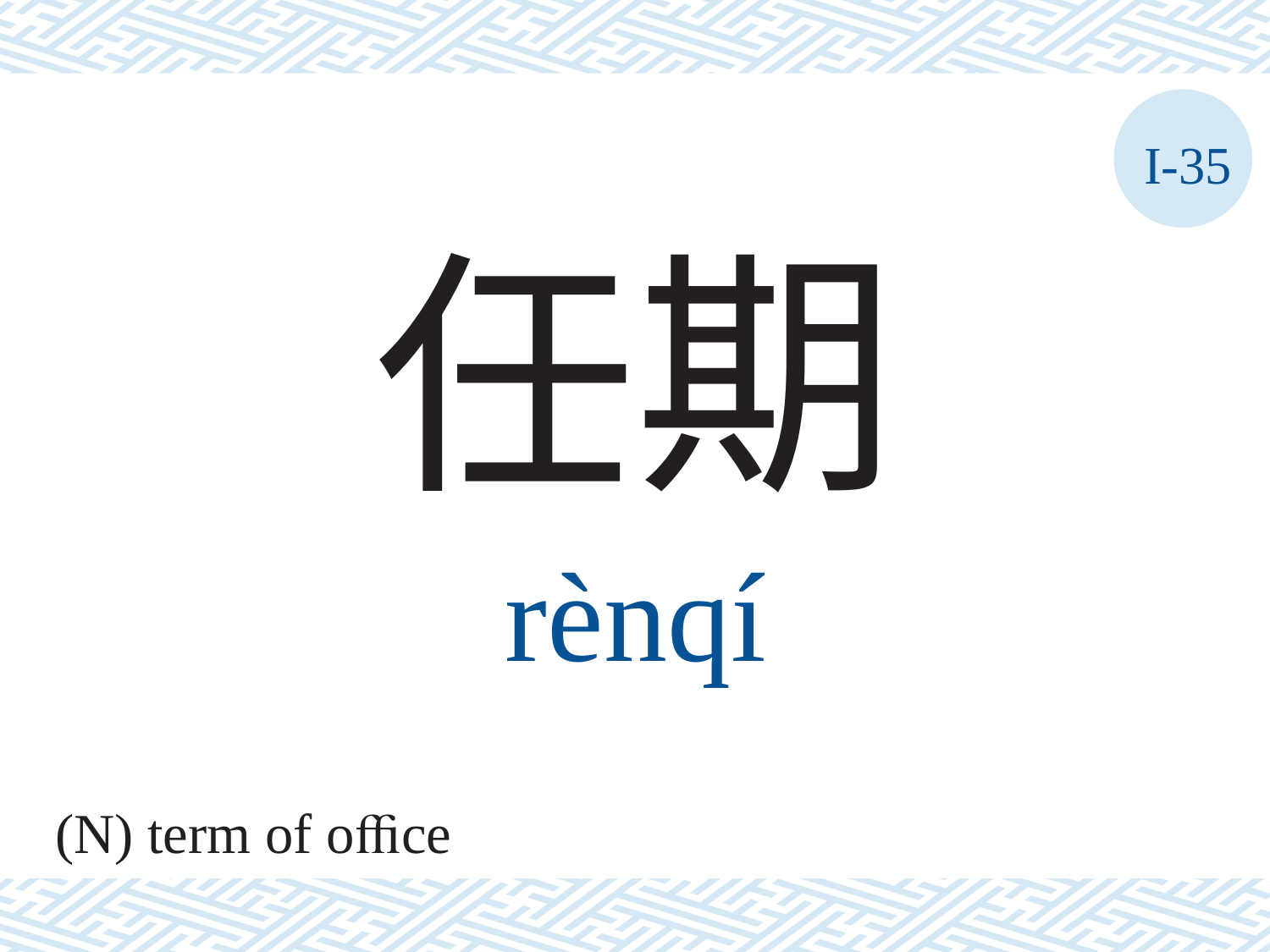

I-35
任期
rènqí
(N) term of oﬃce